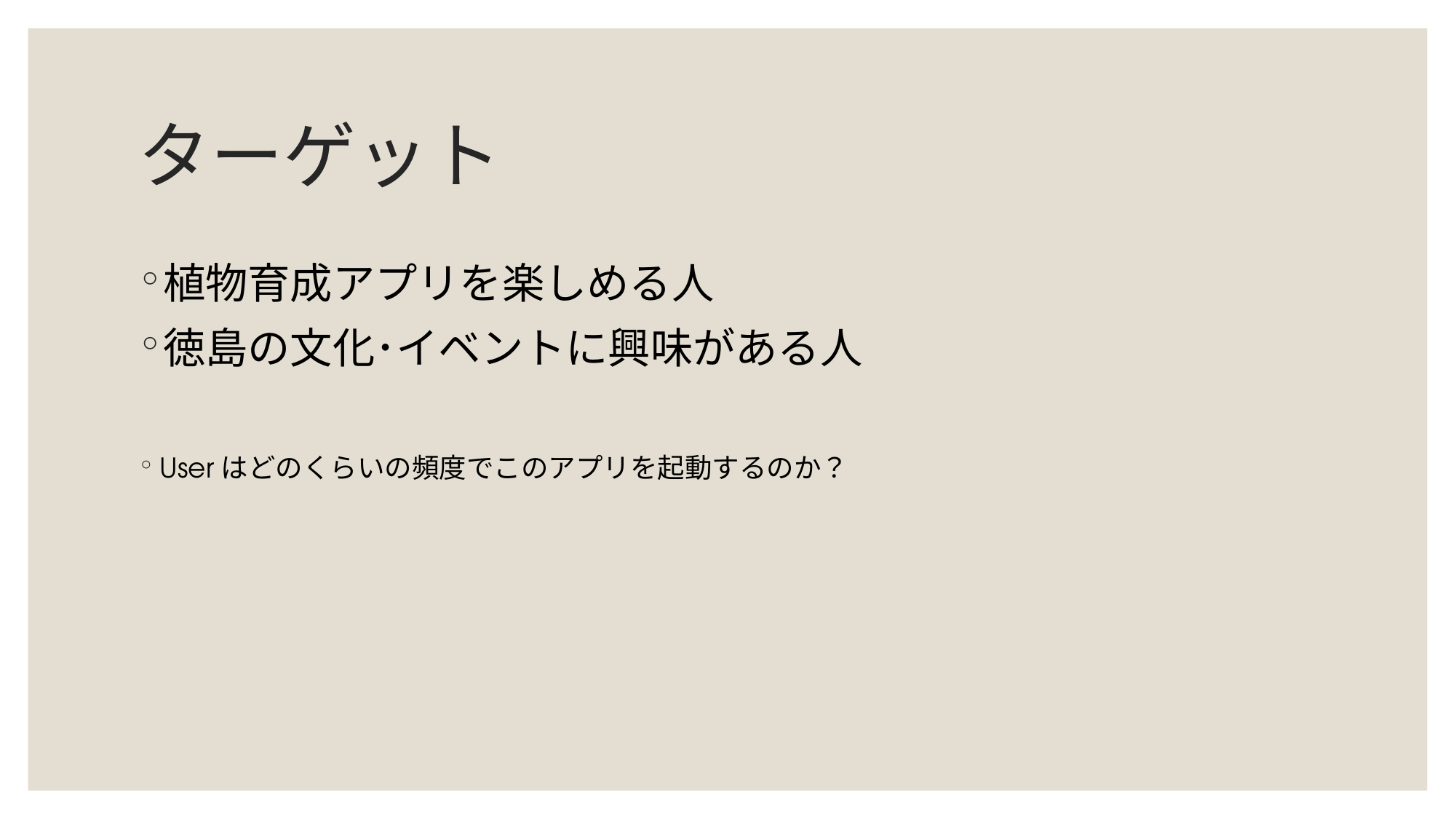

# ターゲット
植物育成アプリを楽しめる人
徳島の文化･イベントに興味がある人

Userはどのくらいの頻度でこのアプリを起動するのか？